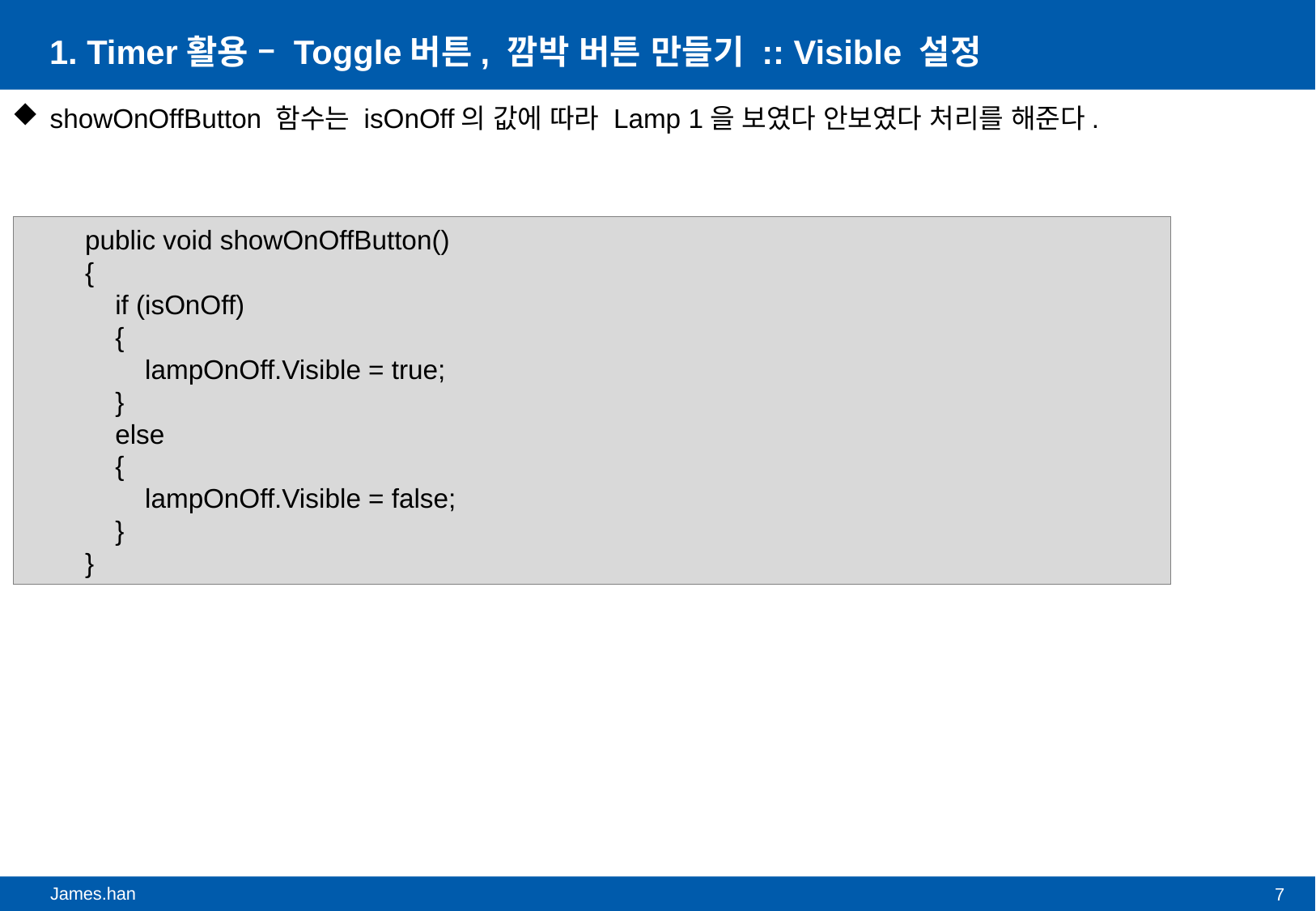

# 1. Timer활용 – Toggle버튼, 깜박 버튼 만들기 :: Visible 설정
showOnOffButton 함수는 isOnOff의 값에 따라 Lamp 1을 보였다 안보였다 처리를 해준다.

        public void showOnOffButton()
        {
            if (isOnOff)
            {
                lampOnOff.Visible = true;
            }
            else
            {
                lampOnOff.Visible = false;
            }
        }
7